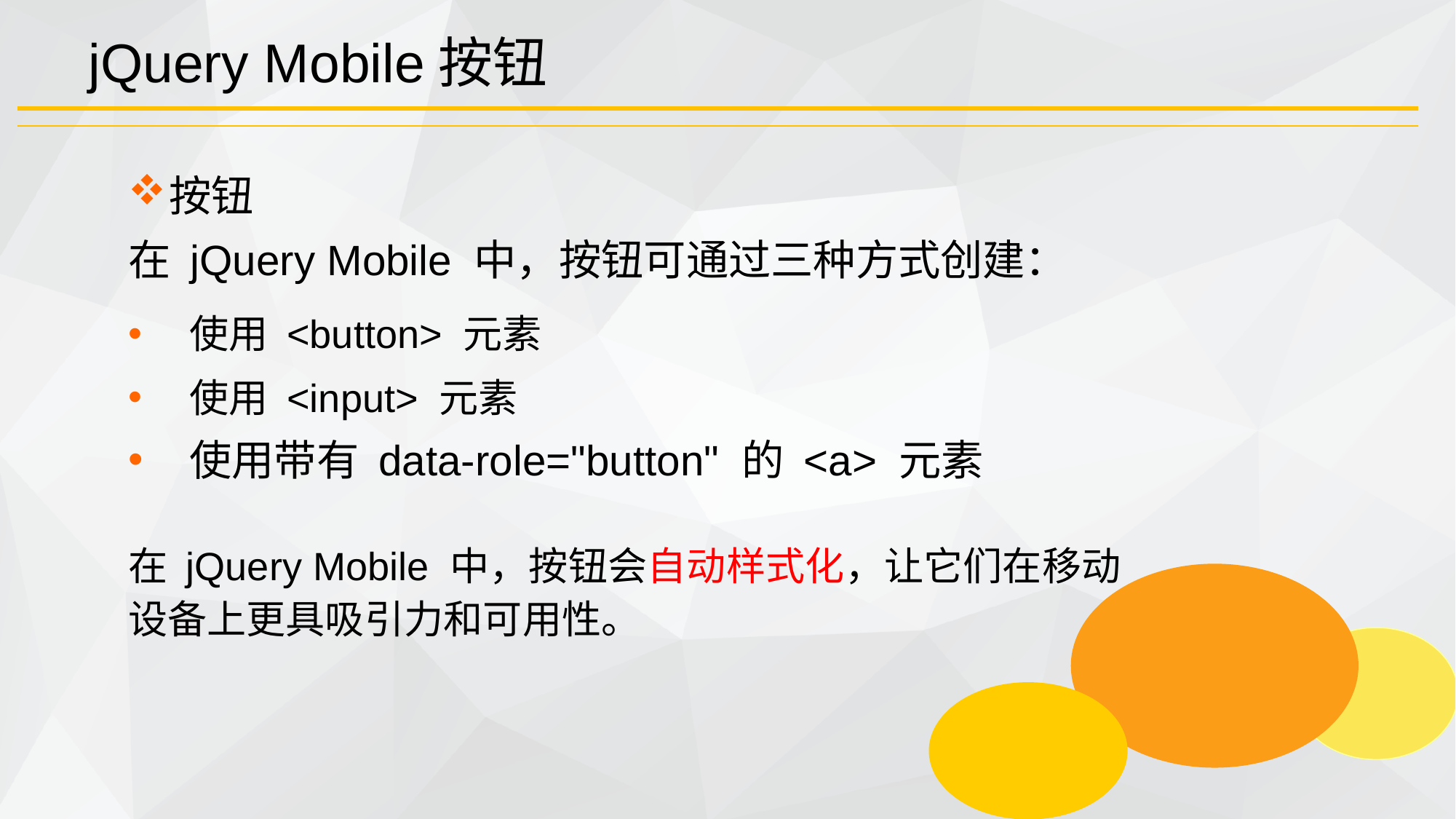

# jQuery Mobile按钮
按钮
在 jQuery Mobile 中，按钮可通过三种方式创建：
使用 <button> 元素
使用 <input> 元素
使用带有 data-role="button" 的 <a> 元素
在 jQuery Mobile 中，按钮会自动样式化，让它们在移动设备上更具吸引力和可用性。